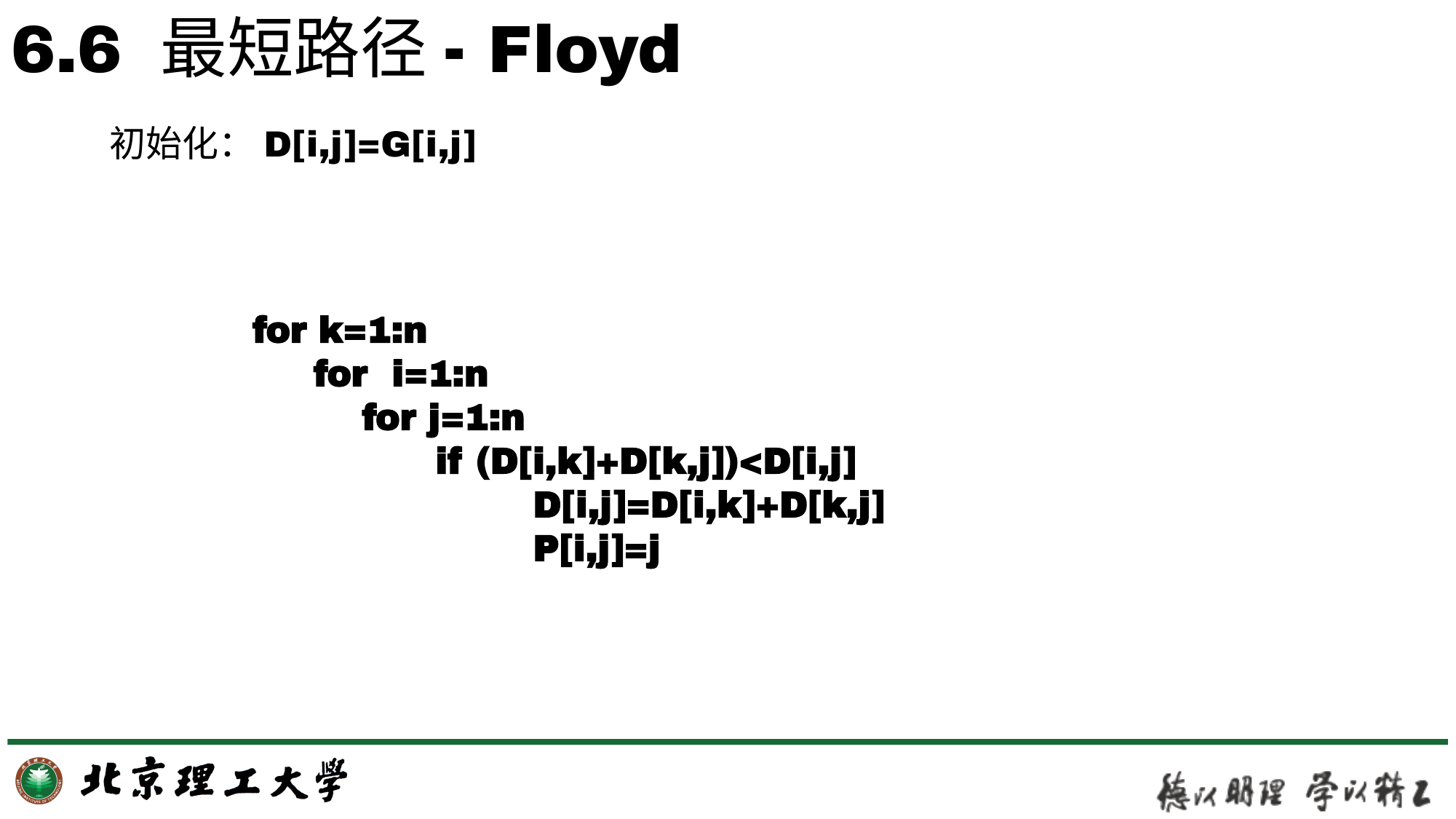

6.6 最短路径- Floyd
初始化：D[i,j]=G[i,j]
for k=1:n
     for  i=1:n
         for j=1:n
               if (D[i,k]+D[k,j])<D[i,j]
                       D[i,j]=D[i,k]+D[k,j]
                       P[i,j]=j